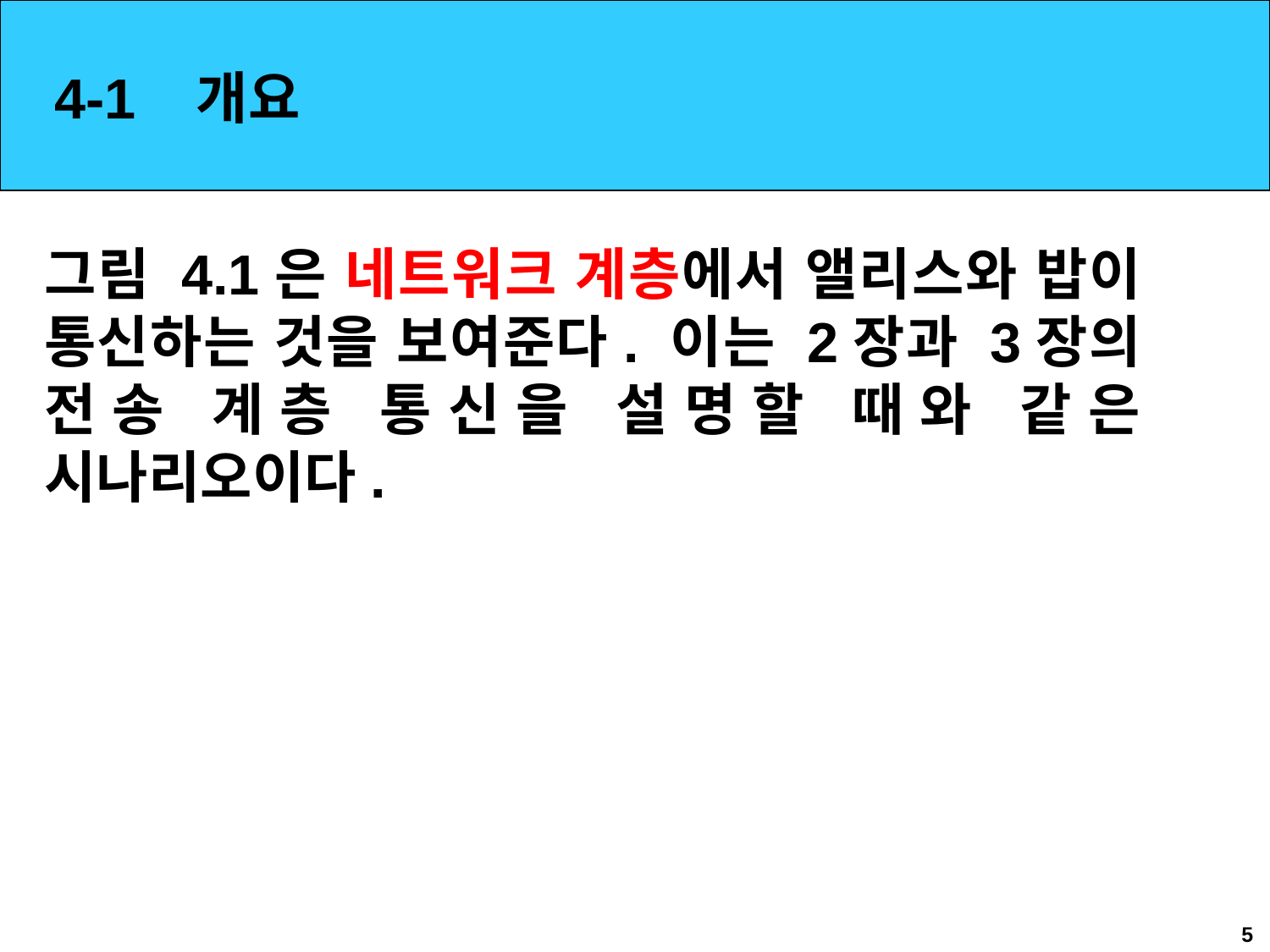

4-1   개요
그림 4.1은 네트워크 계층에서 앨리스와 밥이 통신하는 것을 보여준다. 이는 2장과 3장의 전송 계층 통신을 설명할 때와 같은 시나리오이다.

5